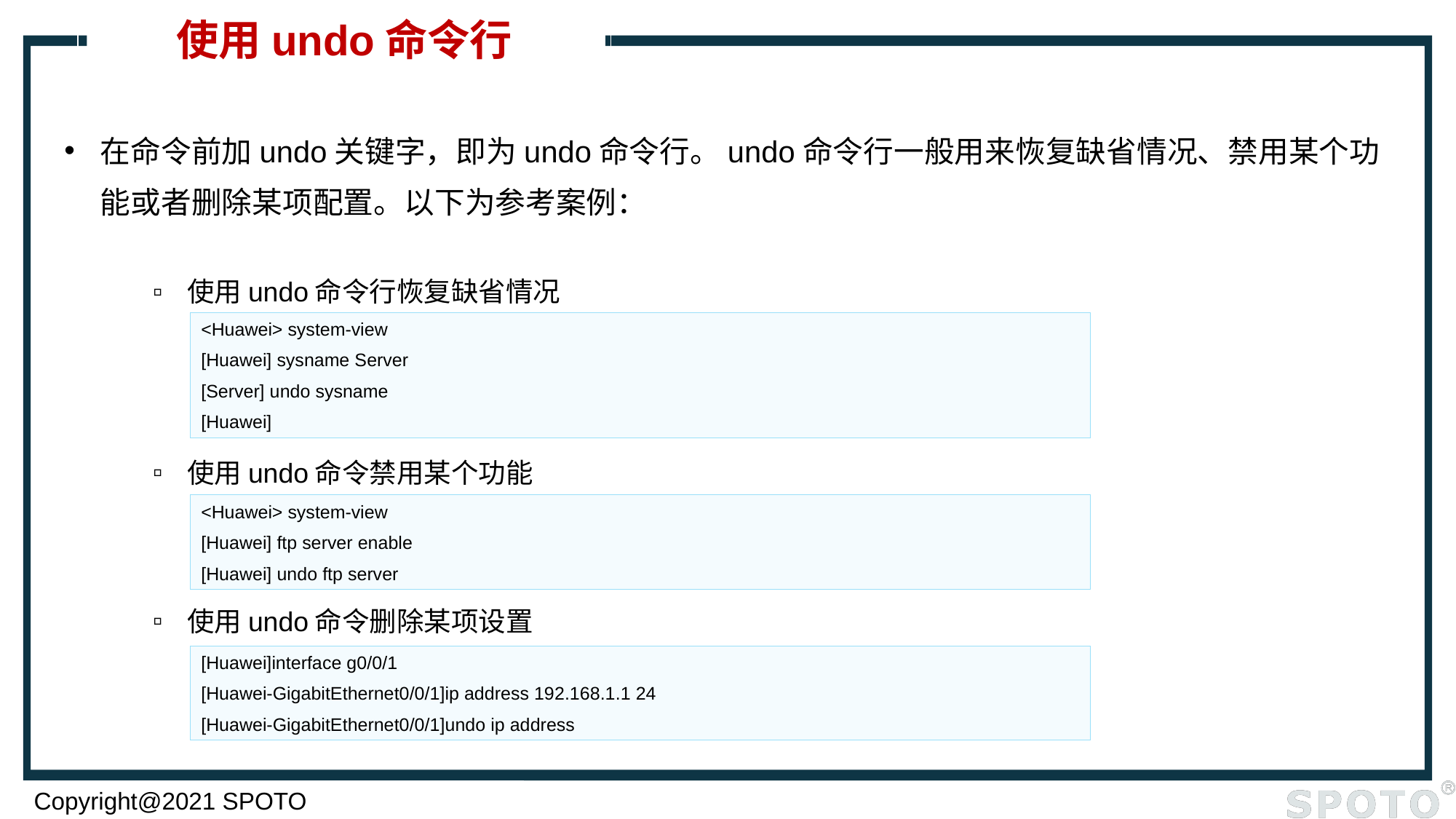

# 使用undo命令行
在命令前加undo关键字，即为undo命令行。undo命令行一般用来恢复缺省情况、禁用某个功能或者删除某项配置。以下为参考案例：
使用undo命令行恢复缺省情况
<Huawei> system-view
[Huawei] sysname Server
[Server] undo sysname
[Huawei]
使用undo命令禁用某个功能
<Huawei> system-view
[Huawei] ftp server enable
[Huawei] undo ftp server
使用undo命令删除某项设置
[Huawei]interface g0/0/1
[Huawei-GigabitEthernet0/0/1]ip address 192.168.1.1 24
[Huawei-GigabitEthernet0/0/1]undo ip address